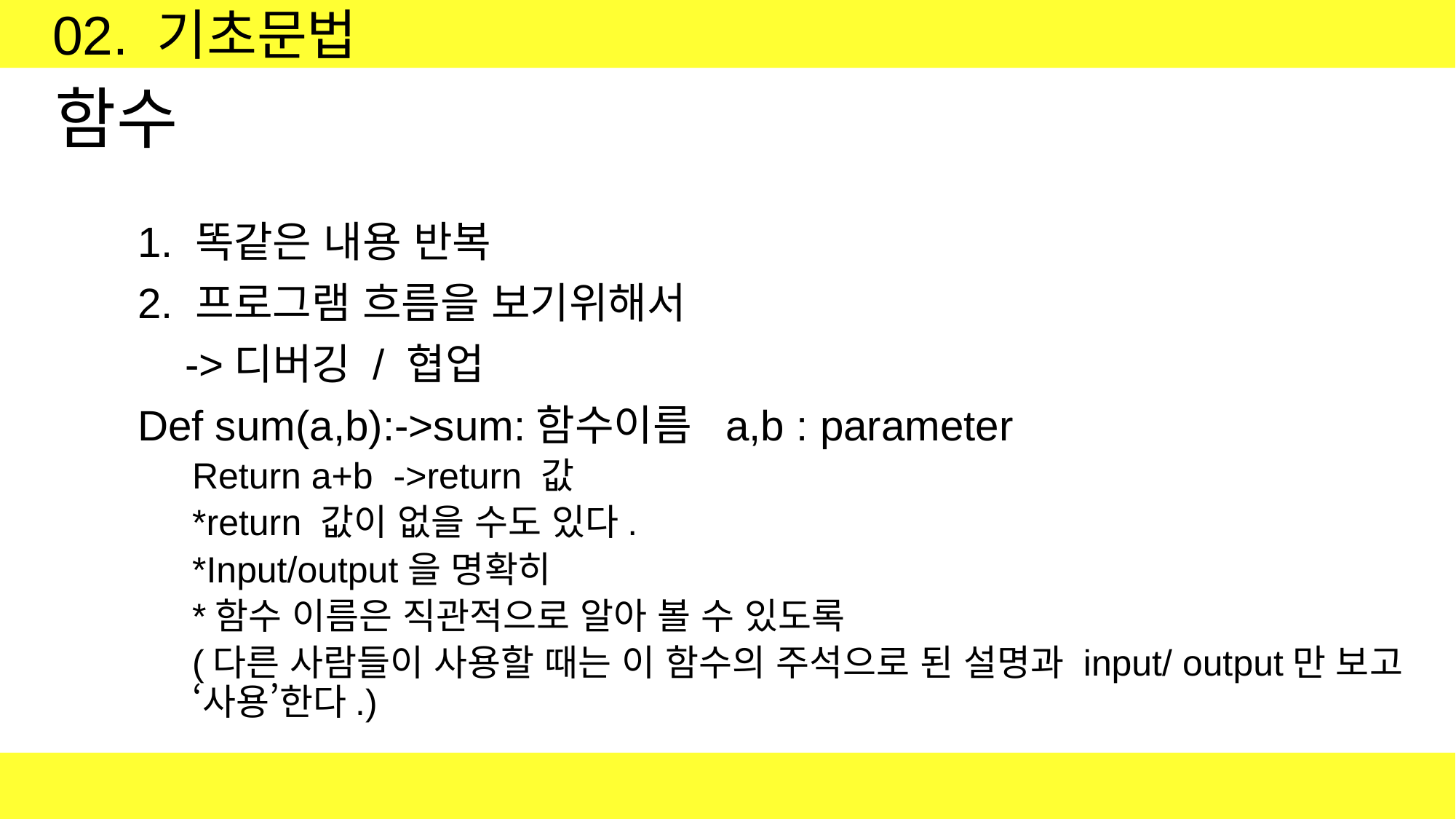

02. 기초문법
# 함수

1. 똑같은 내용 반복
2. 프로그램 흐름을 보기위해서
    ->디버깅 / 협업
Def sum(a,b):->sum:함수이름  a,b : parameter
Return a+b  ->return 값
*return 값이 없을 수도 있다.
*Input/output을 명확히
*함수 이름은 직관적으로 알아 볼 수 있도록
(다른 사람들이 사용할 때는 이 함수의 주석으로 된 설명과 input/ output만 보고 ‘사용’한다.)